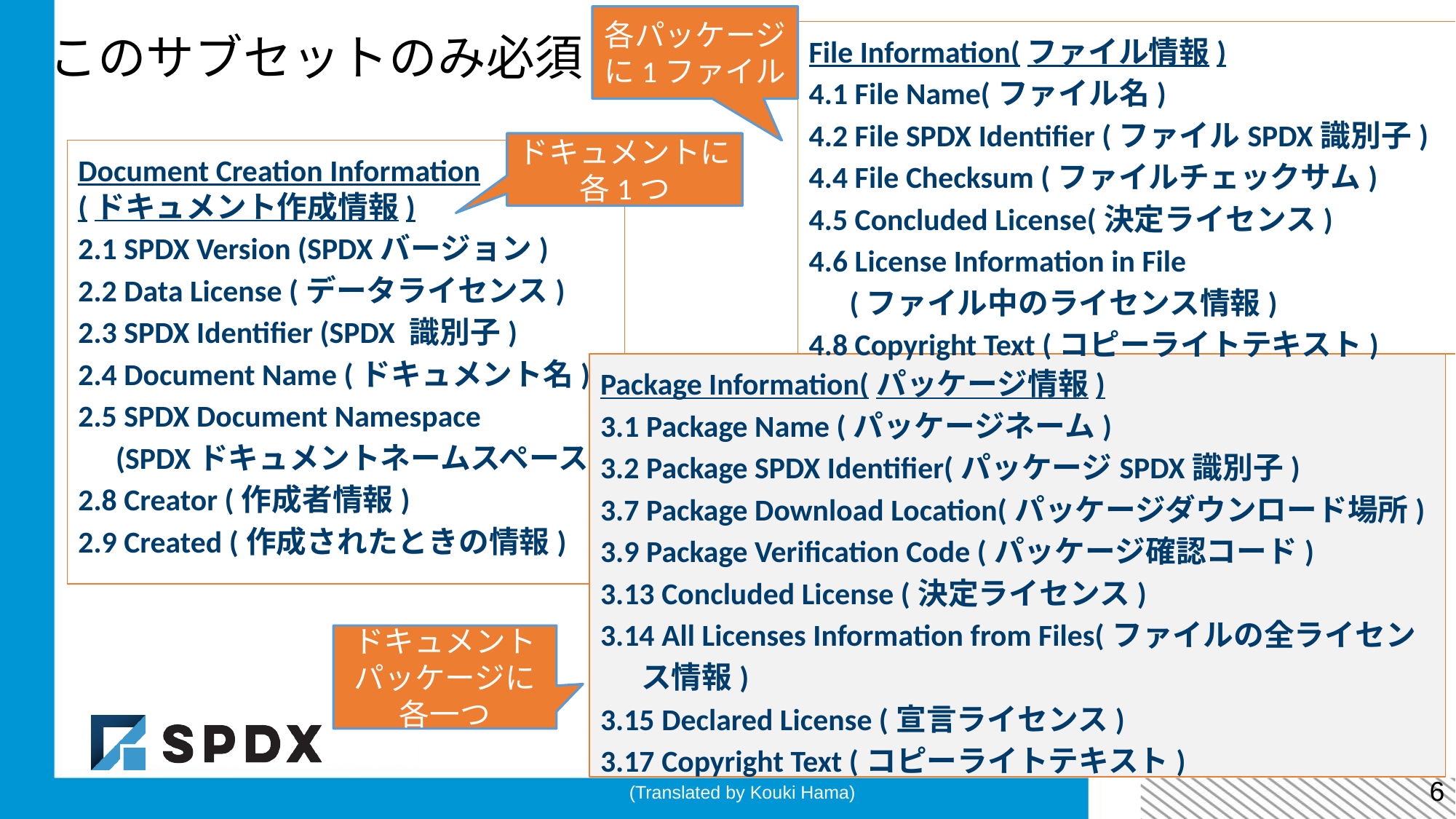

このサブセットのみ必須
各パッケージに1ファイル
File Information(ファイル情報)
4.1 File Name(ファイル名)
4.2 File SPDX Identifier (ファイルSPDX識別子)
4.4 File Checksum (ファイルチェックサム)
4.5 Concluded License(決定ライセンス)
4.6 License Information in File
(ファイル中のライセンス情報)
4.8 Copyright Text (コピーライトテキスト)
ドキュメントに各1つ
Document Creation Information
(ドキュメント作成情報)
2.1 SPDX Version (SPDXバージョン)
2.2 Data License (データライセンス)
2.3 SPDX Identifier (SPDX 識別子)
2.4 Document Name (ドキュメント名)
2.5 SPDX Document Namespace
　(SPDXドキュメントネームスペース)
2.8 Creator (作成者情報)
2.9 Created (作成されたときの情報)
Package Information(パッケージ情報)
3.1 Package Name (パッケージネーム)
3.2 Package SPDX Identifier(パッケージSPDX識別子)
3.7 Package Download Location(パッケージダウンロード場所)
3.9 Package Verification Code (パッケージ確認コード)
3.13 Concluded License (決定ライセンス)
3.14 All Licenses Information from Files(ファイルの全ライセンス情報)
3.15 Declared License (宣言ライセンス)
3.17 Copyright Text (コピーライトテキスト)
ドキュメントパッケージに各一つ
(Translated by Kouki Hama)